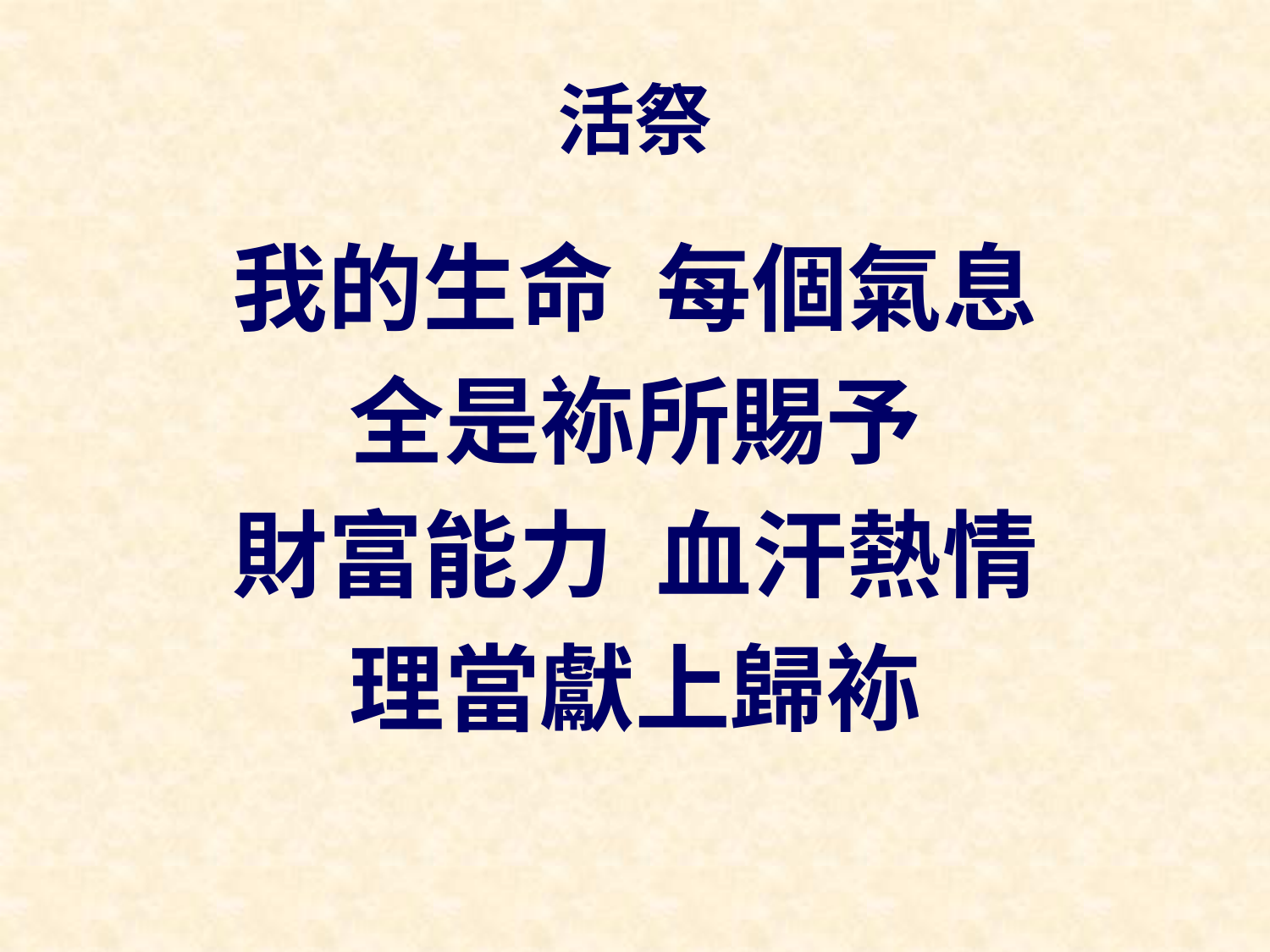

# 活祭
我的生命  每個氣息
全是袮所賜予
財富能力  血汗熱情
理當獻上歸袮